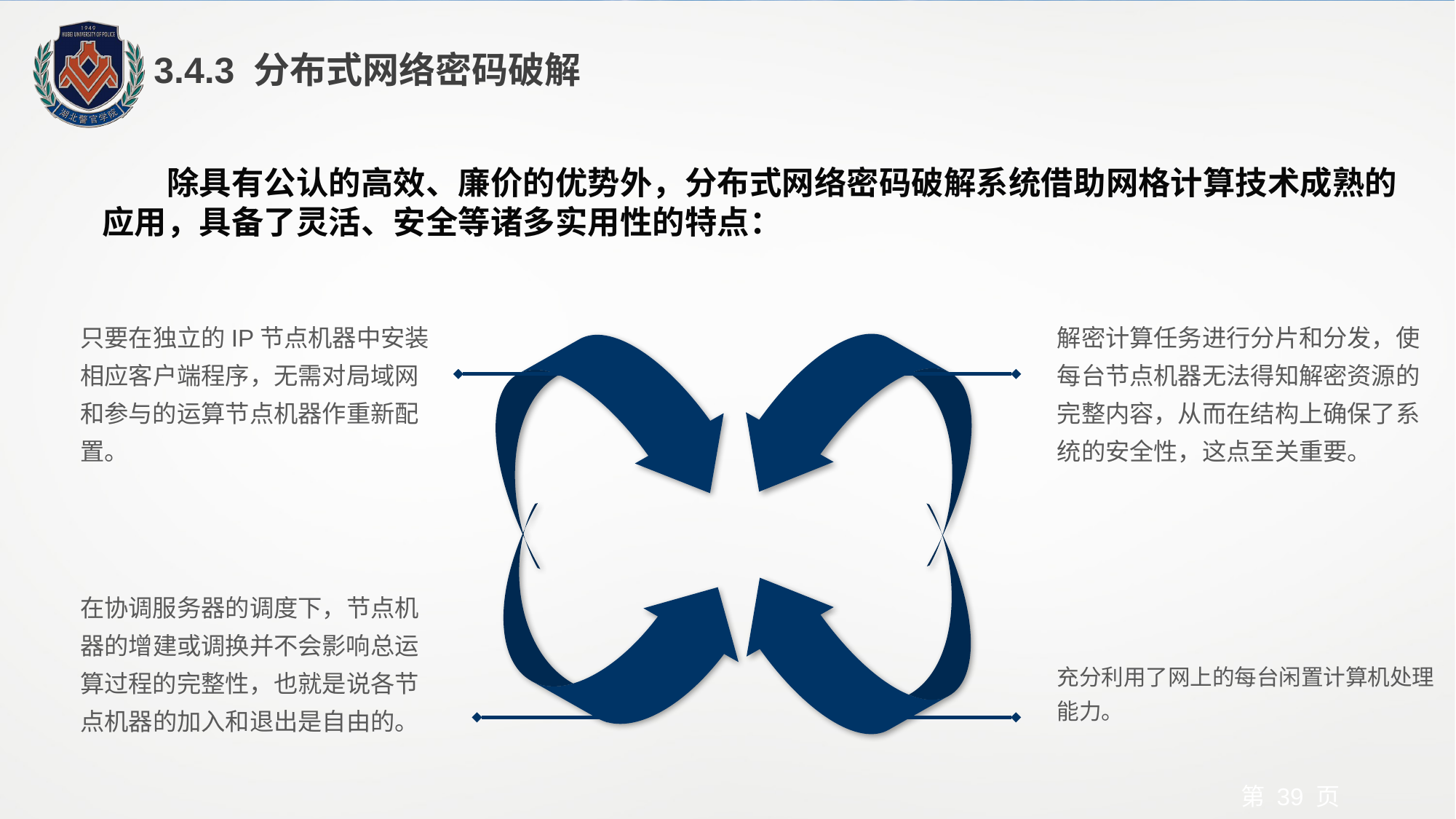

3.4.3 分布式网络密码破解
　　除具有公认的高效、廉价的优势外，分布式网络密码破解系统借助网格计算技术成熟的应用，具备了灵活、安全等诸多实用性的特点：
只要在独立的IP节点机器中安装相应客户端程序，无需对局域网和参与的运算节点机器作重新配置。
解密计算任务进行分片和分发，使每台节点机器无法得知解密资源的完整内容，从而在结构上确保了系统的安全性，这点至关重要。

在协调服务器的调度下，节点机器的增建或调换并不会影响总运算过程的完整性，也就是说各节点机器的加入和退出是自由的。
充分利用了网上的每台闲置计算机处理能力。